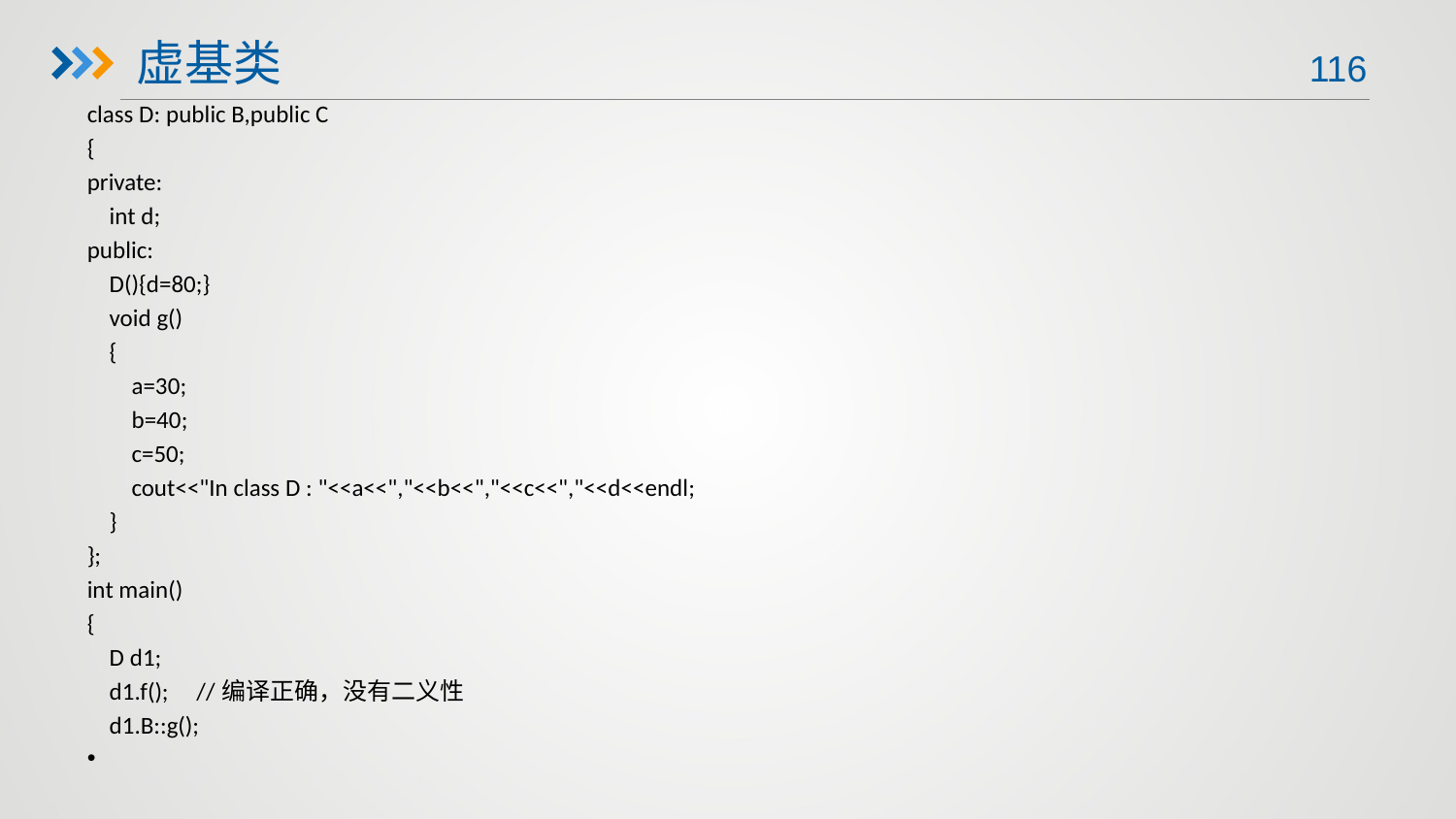

虚基类
class D: public B,public C
{
private:
    int d;
public:
    D(){d=80;}
    void g()
    {
        a=30;
        b=40;
        c=50;
        cout<<"In class D : "<<a<<","<<b<<","<<c<<","<<d<<endl;
    }
};
int main()
{
    D d1;
    d1.f();     //编译正确，没有二义性
    d1.B::g();